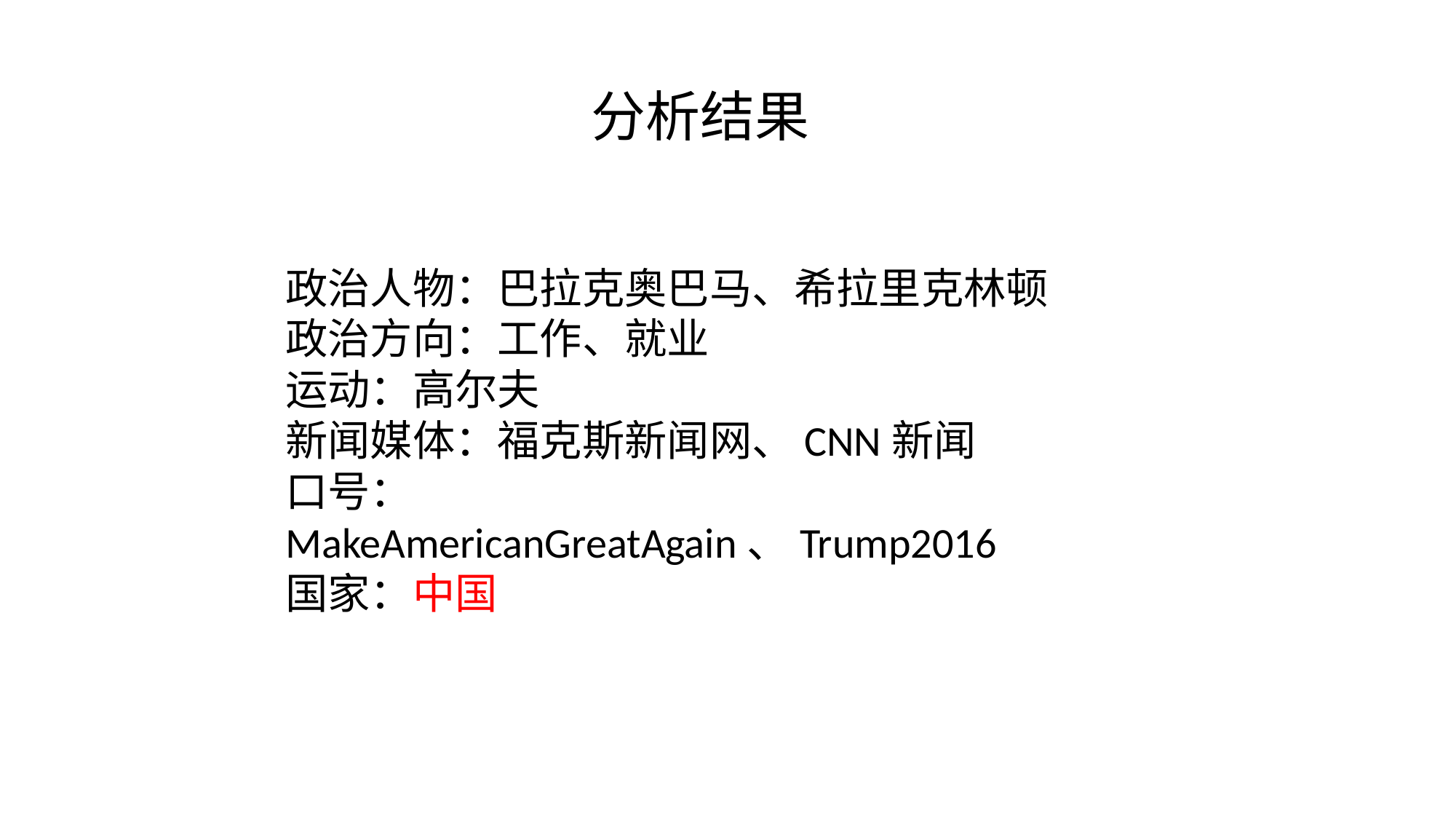

分析结果
政治人物：巴拉克奥巴马、希拉里克林顿
政治方向：工作、就业
运动：高尔夫
新闻媒体：福克斯新闻网、CNN新闻
口号：MakeAmericanGreatAgain、Trump2016
国家：中国